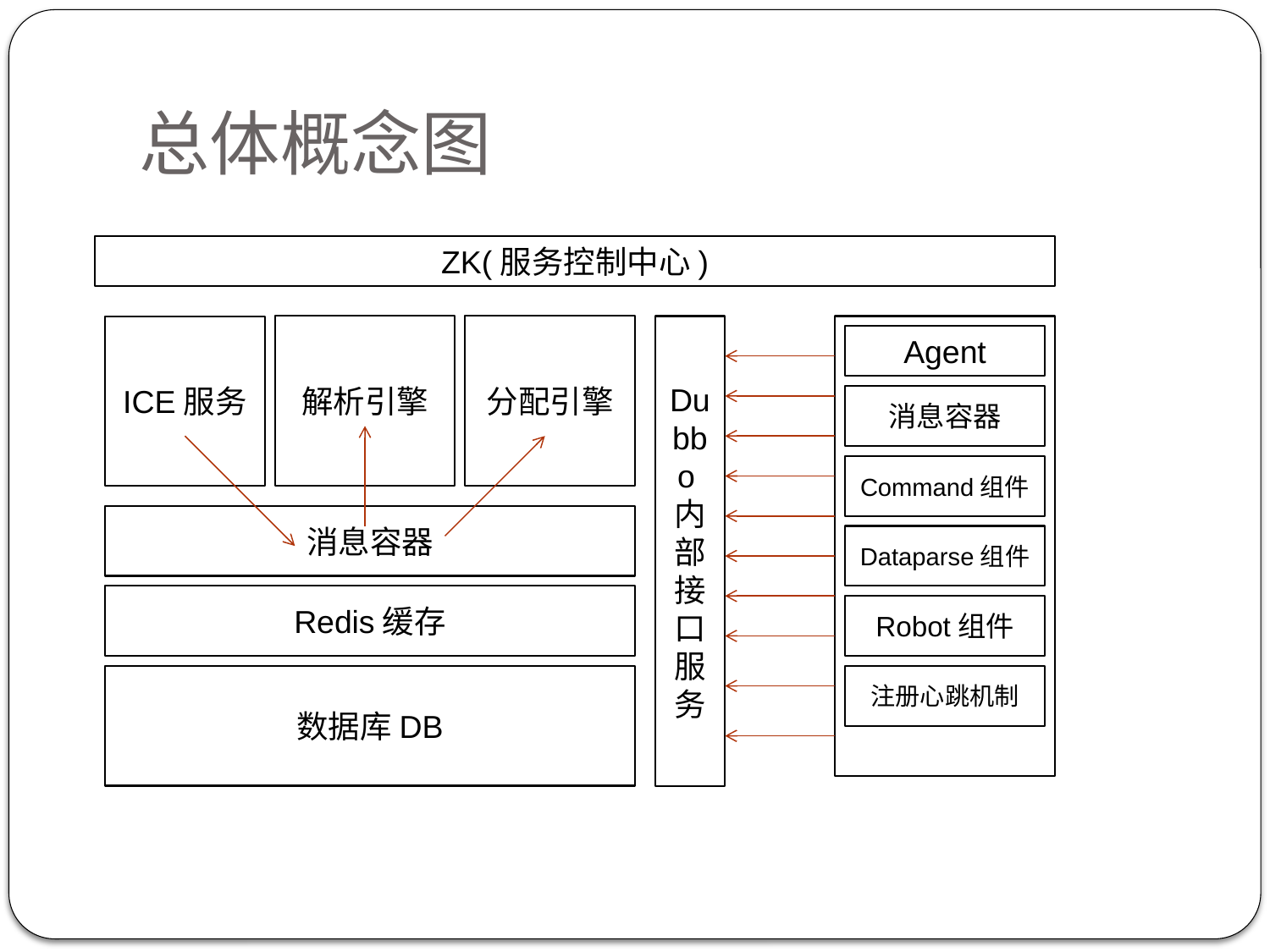

# 总体概念图
ZK(服务控制中心)
解析引擎
分配引擎
Dubbo内部接口服务

ICE服务
Agent
消息容器
Command组件
消息容器
Dataparse组件
Redis缓存
Robot组件
数据库DB
注册心跳机制